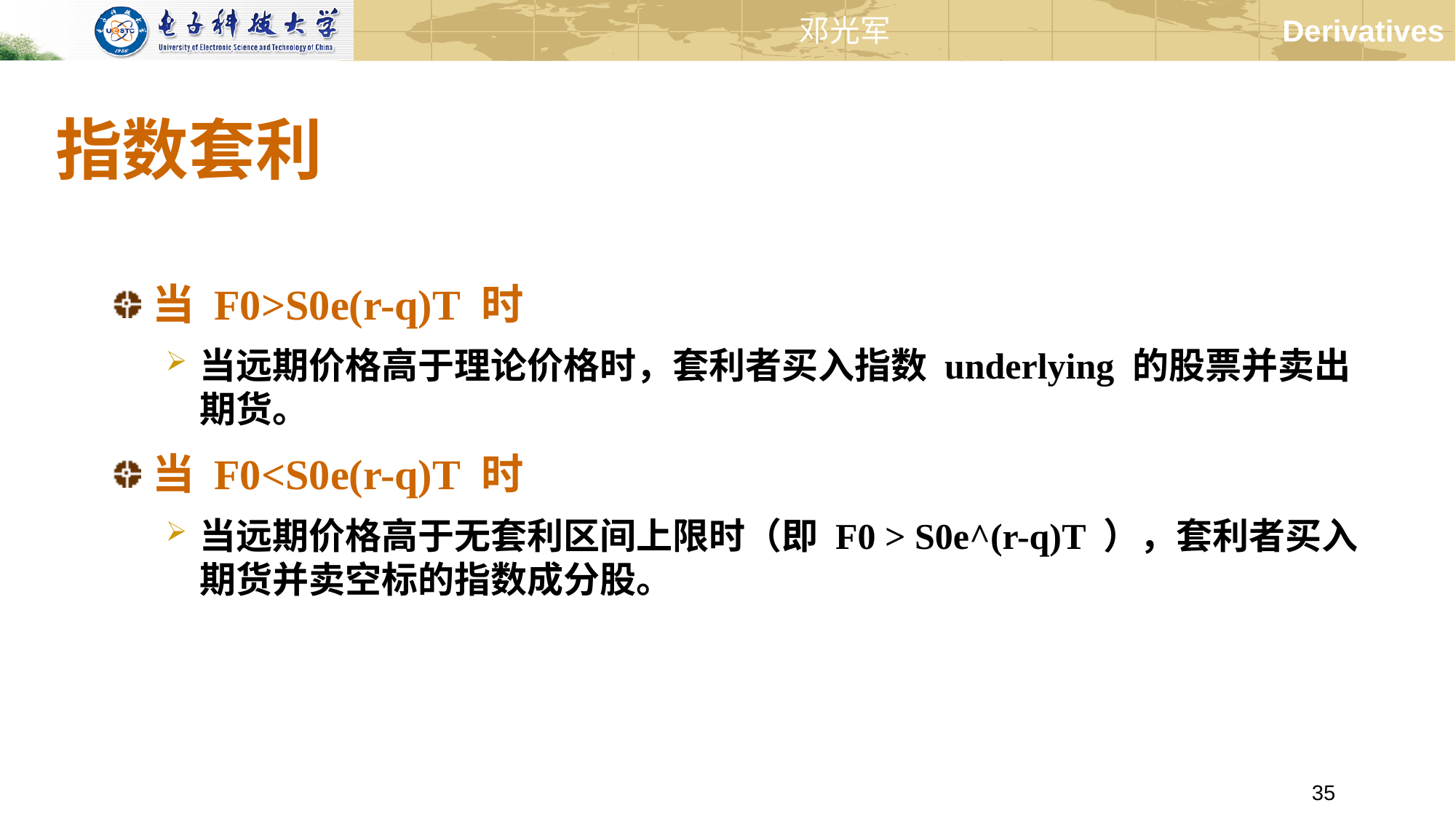

# 指数套利
当 F0>S0e(r-q)T 时
当远期价格高于理论价格时，套利者买入指数 underlying 的股票并卖出期货。
当 F0<S0e(r-q)T 时
当远期价格高于无套利区间上限时（即 F0 > S0e^(r-q)T ），套利者买入期货并卖空标的指数成分股。